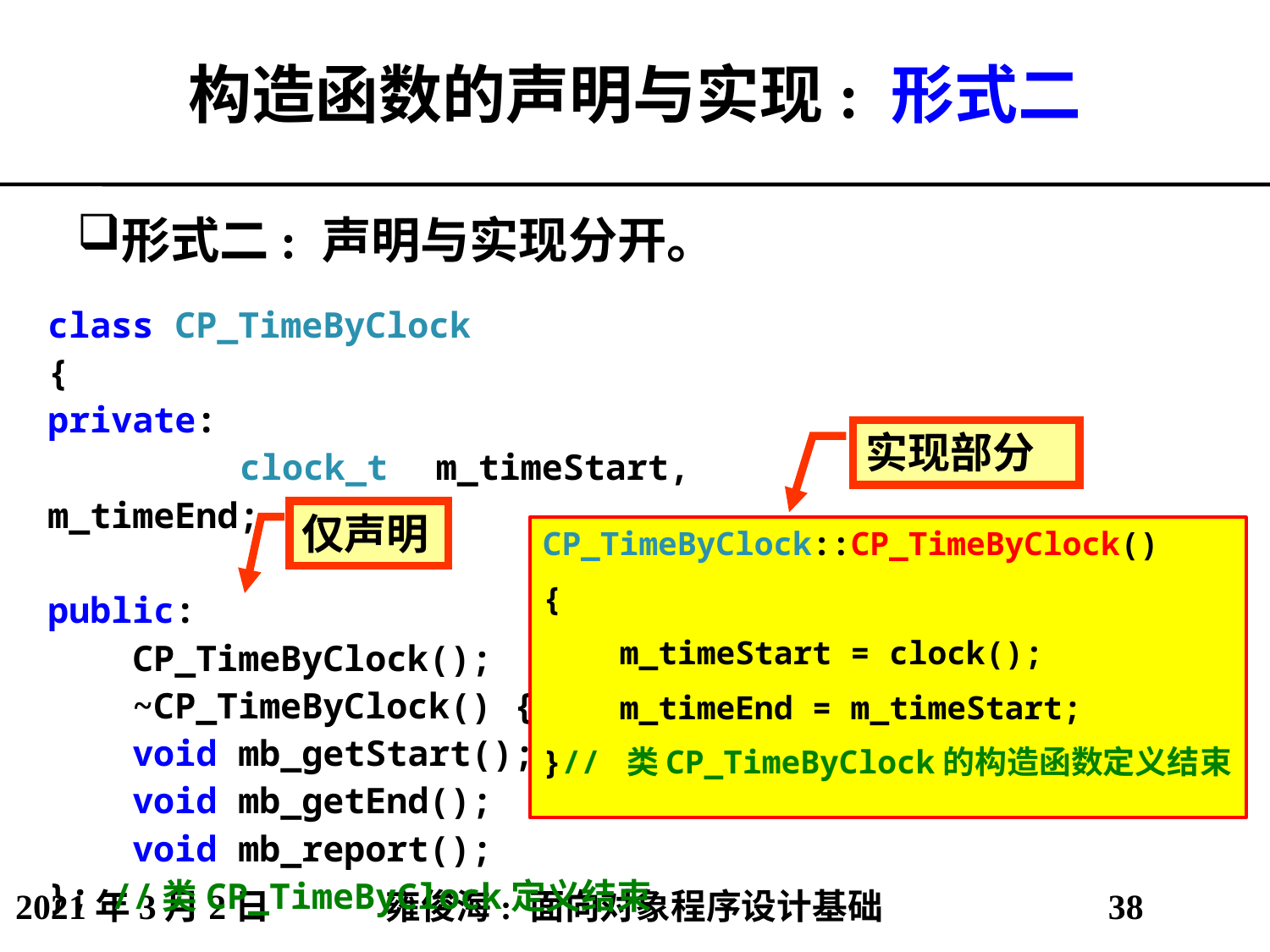

# 构造函数的声明与实现: 形式二

形式二: 声明与实现分开。
class CP_TimeByClock
{
private:
    clock_t m_timeStart, m_timeEnd;

public:
    CP_TimeByClock();
    ~CP_TimeByClock() { }
    void mb_getStart();
    void mb_getEnd();
    void mb_report();
}; //类CP_TimeByClock定义结束
实现部分
仅声明
CP_TimeByClock::CP_TimeByClock()
{
    m_timeStart = clock();
    m_timeEnd = m_timeStart;
}// 类CP_TimeByClock的构造函数定义结束
2021年3月2日
雍俊海: 面向对象程序设计基础
38